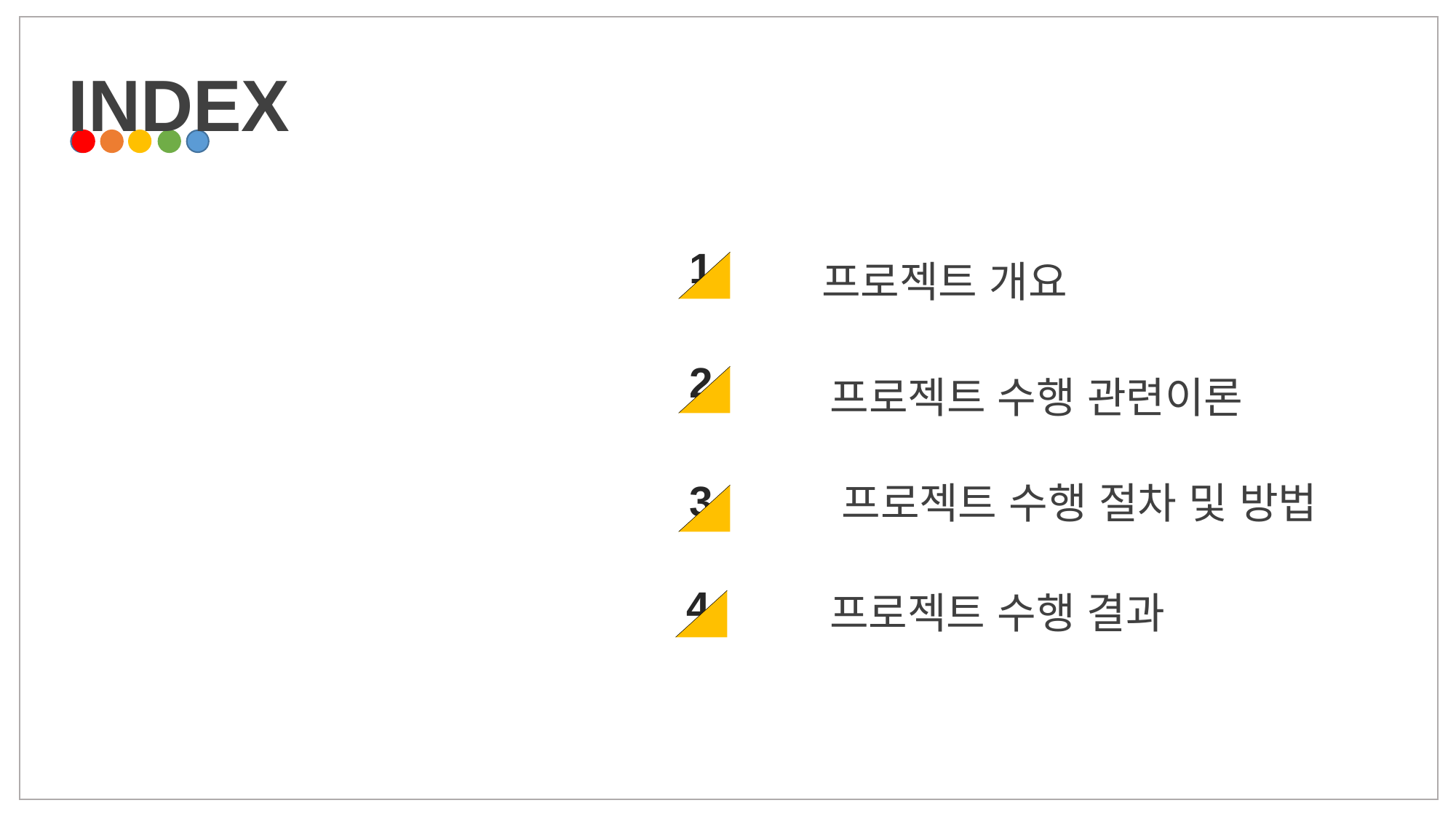

INDEX

1

프로젝트 개요
2

프로젝트 수행 관련이론
3

프로젝트 수행 절차 및 방법
4

프로젝트 수행 결과